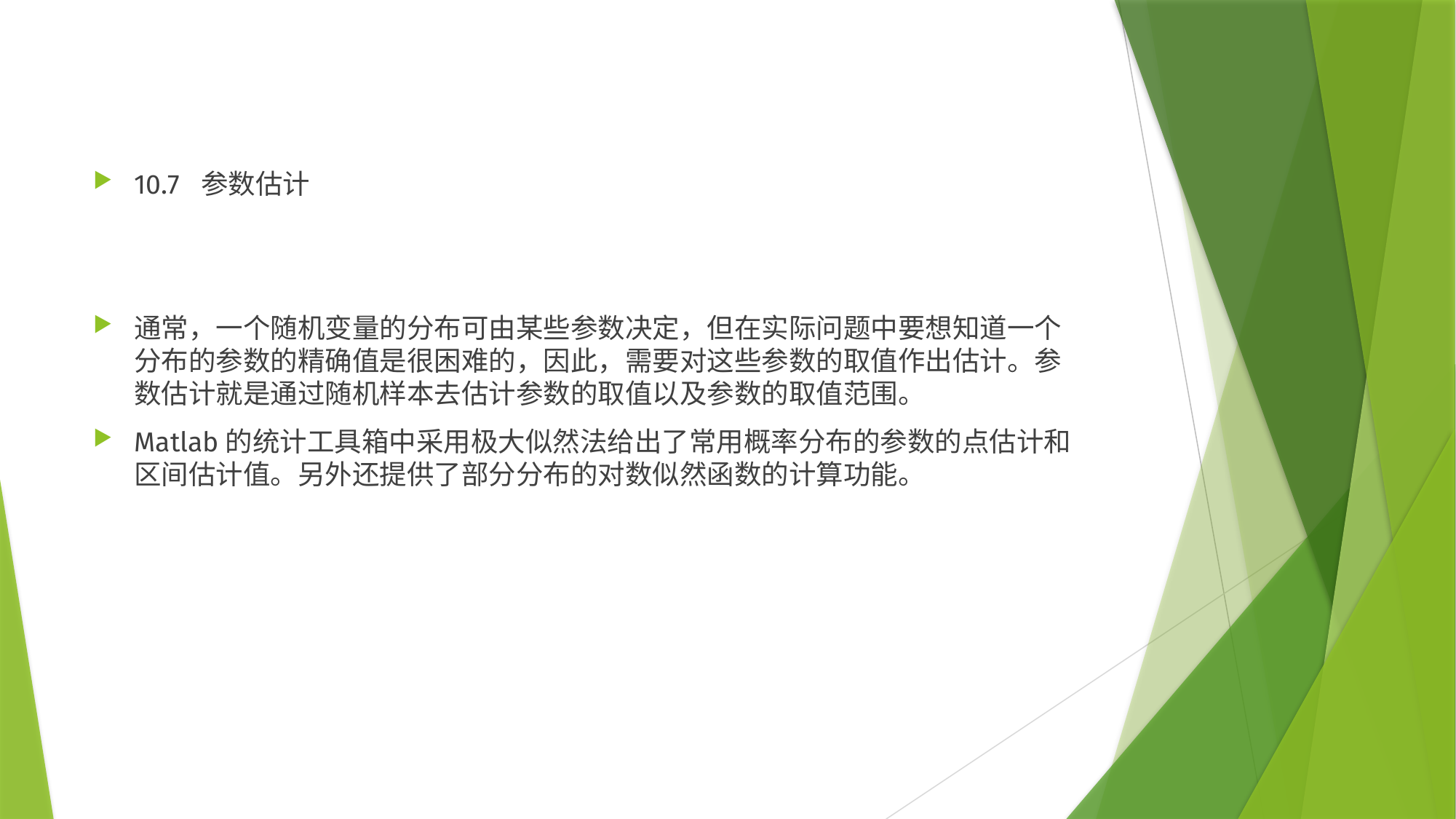

10.7  参数估计

通常，一个随机变量的分布可由某些参数决定，但在实际问题中要想知道一个分布的参数的精确值是很困难的，因此，需要对这些参数的取值作出估计。参数估计就是通过随机样本去估计参数的取值以及参数的取值范围。
Matlab的统计工具箱中采用极大似然法给出了常用概率分布的参数的点估计和区间估计值。另外还提供了部分分布的对数似然函数的计算功能。